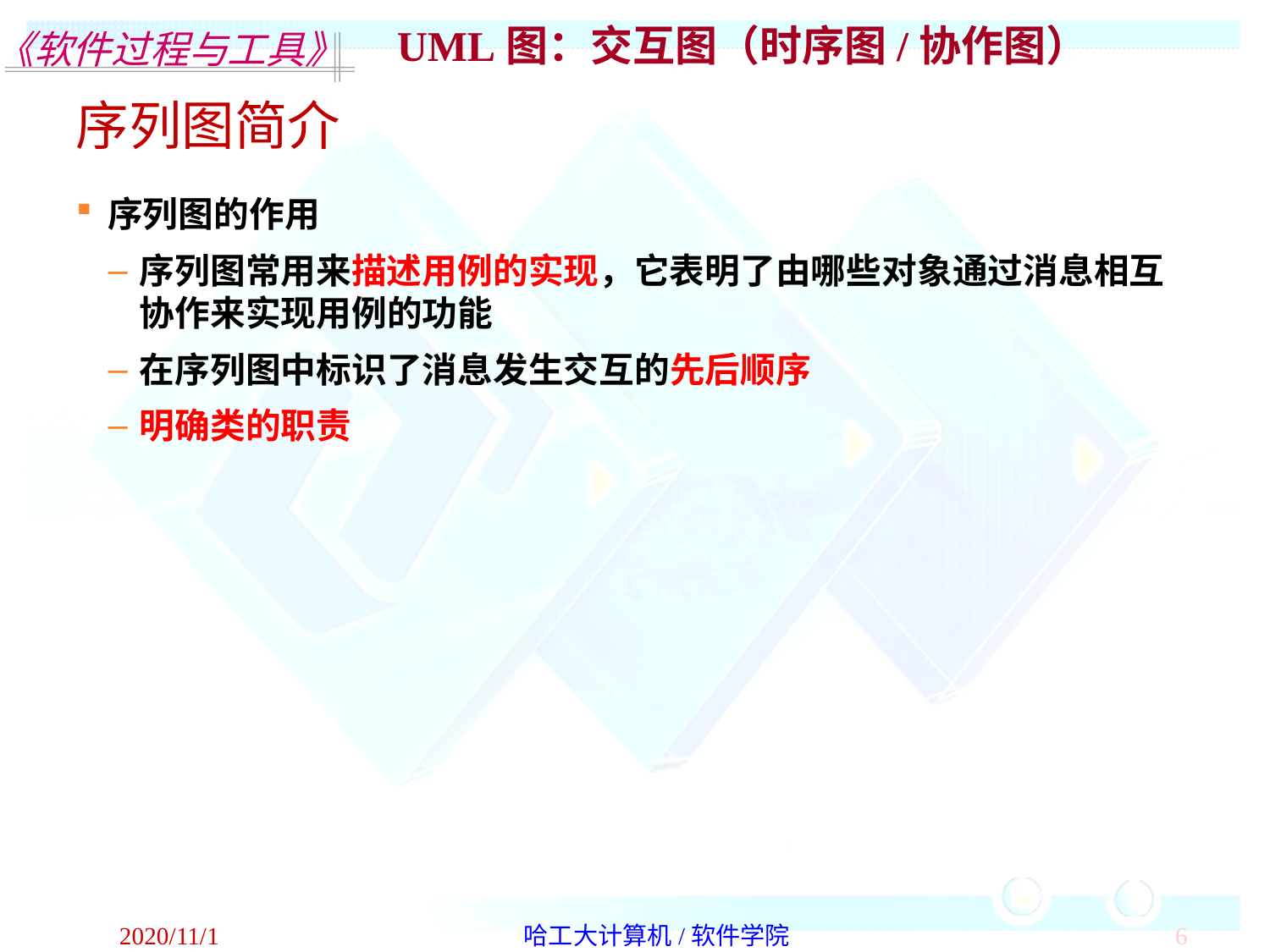

UML图：交互图（时序图/协作图）
序列图简介
序列图的作用
序列图常用来描述用例的实现，它表明了由哪些对象通过消息相互协作来实现用例的功能
在序列图中标识了消息发生交互的先后顺序
明确类的职责